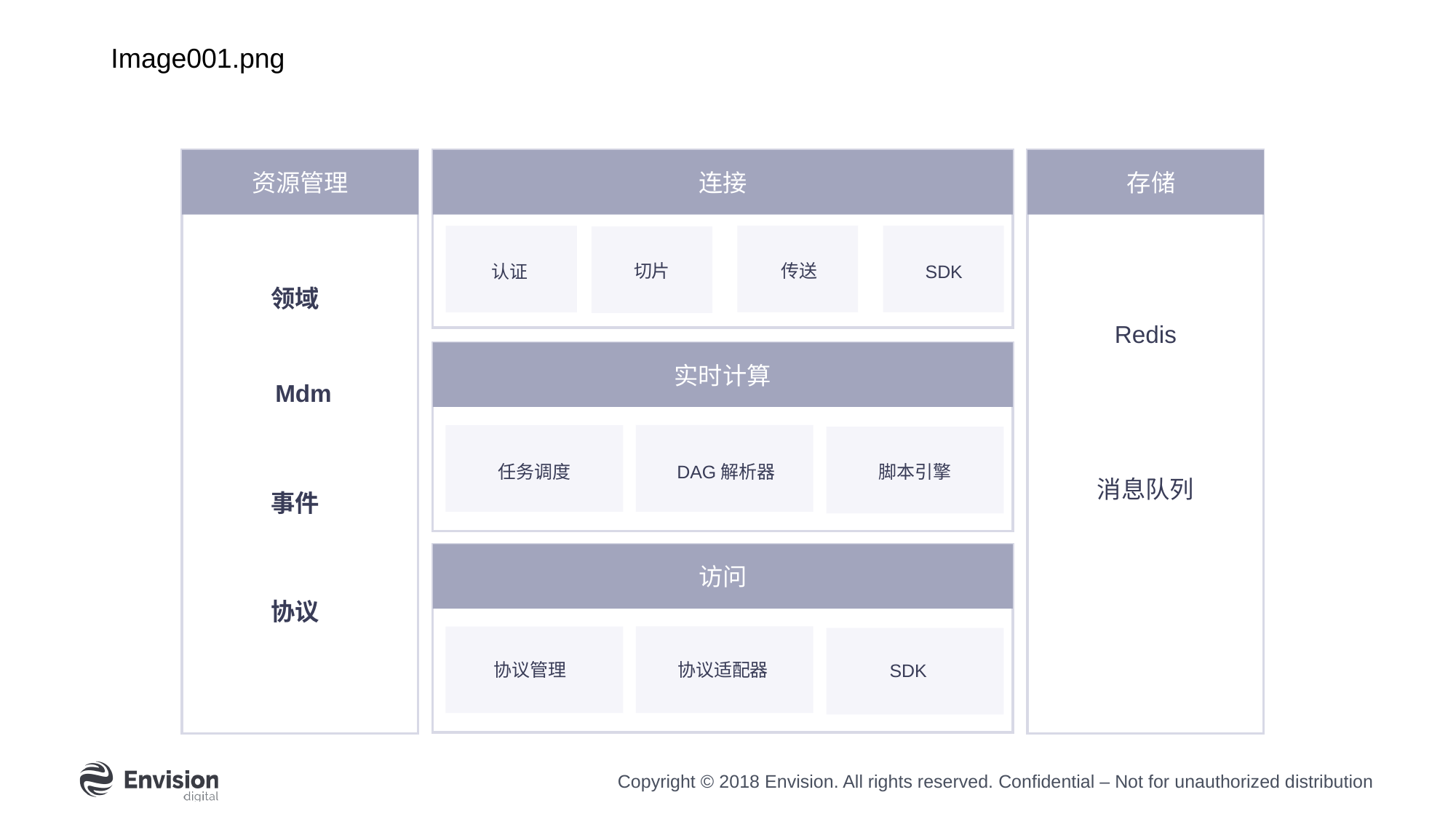

Image001.png
资源管理
连接
 存储

传送
切片
认证
SDK
领域
Redis
实时计算

Mdm

任务调度
DAG解析器
脚本引擎
消息队列
事件
访问

协议

协议管理
协议适配器
SDK